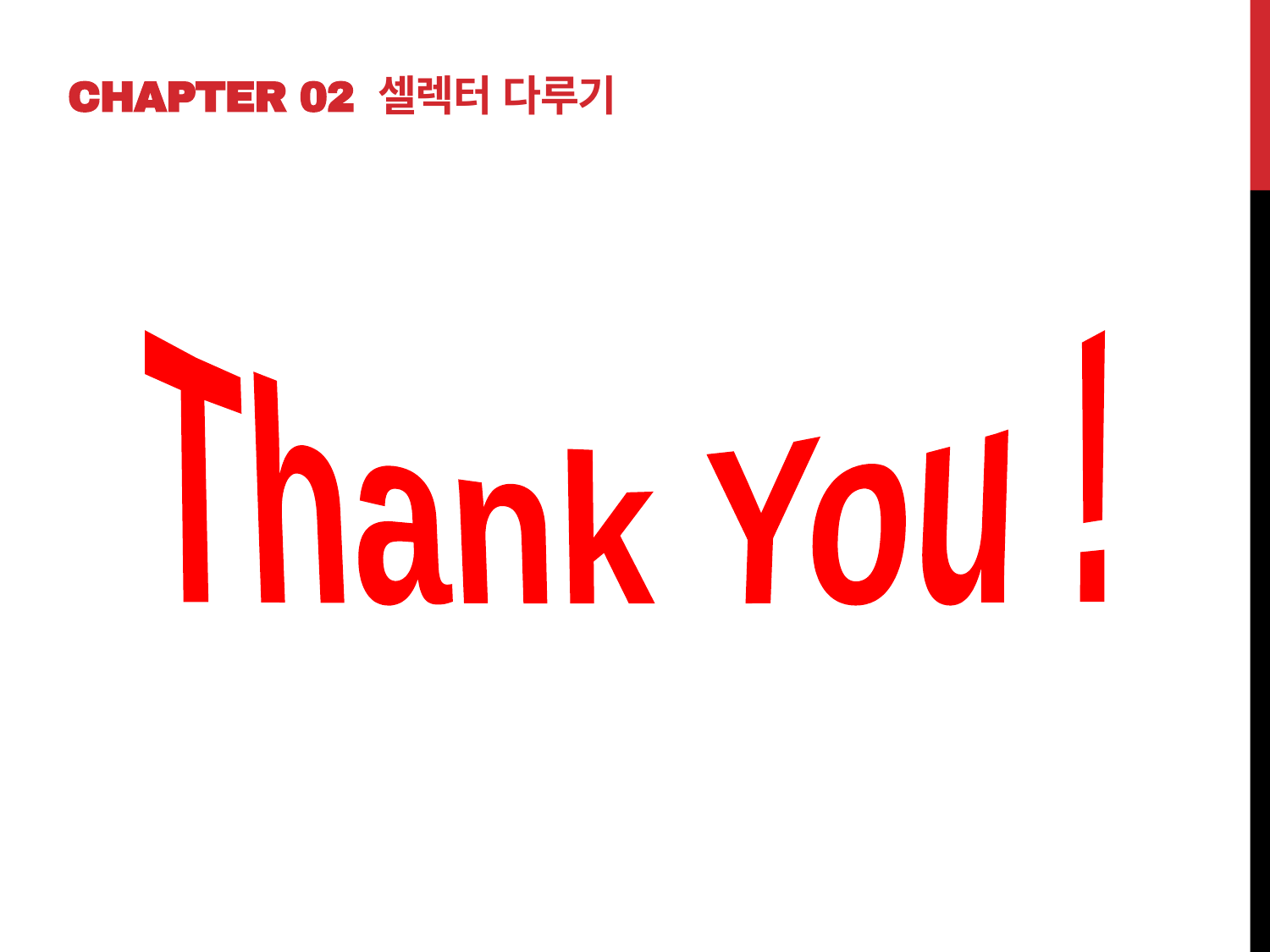

# Chapter 02 셀렉터 다루기
Thank You !